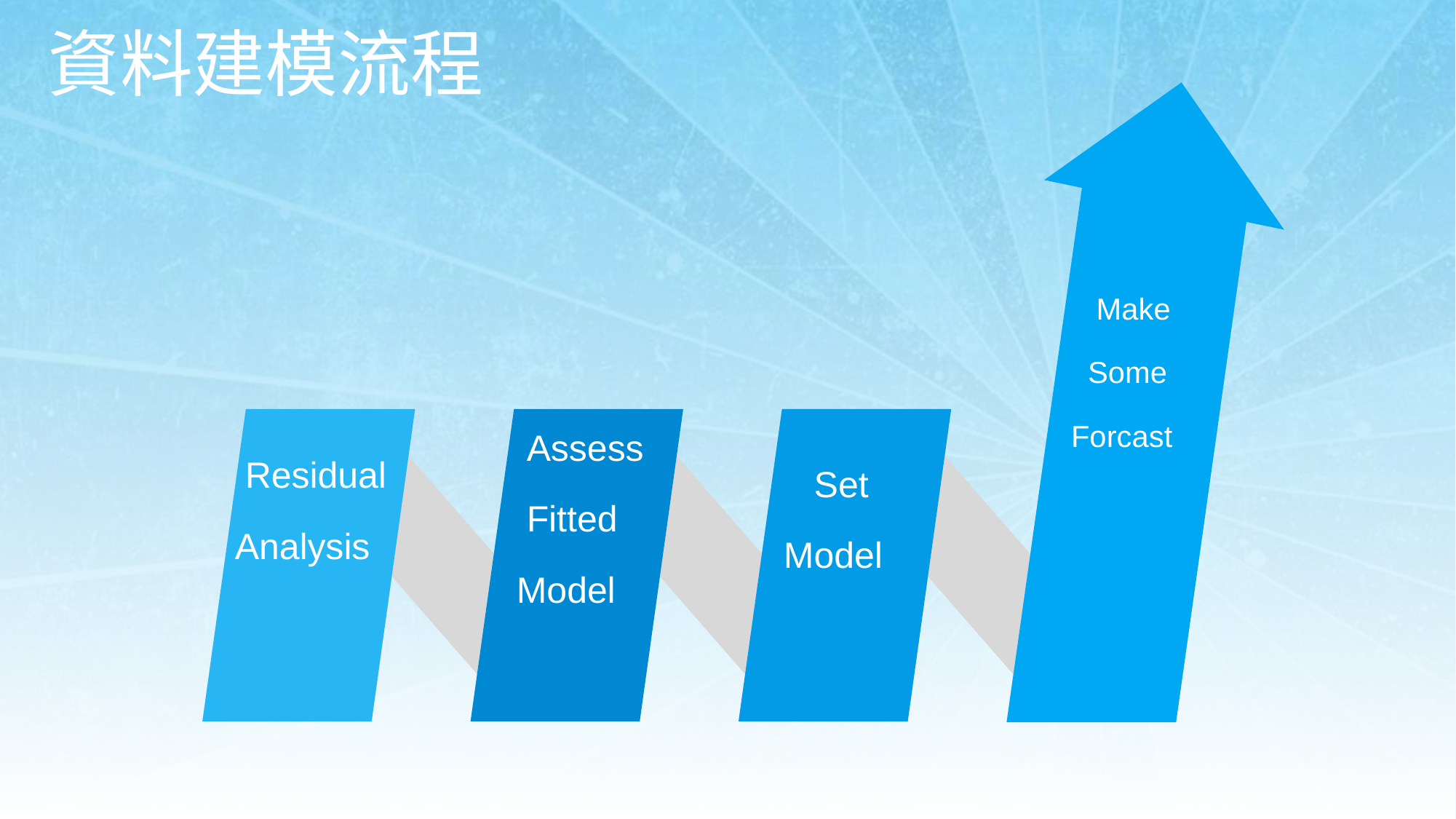

# 資料建模流程

   Make
  Some
Forcast

 Assess
 Fitted
Model
 Residual
Analysis
   Set
Model